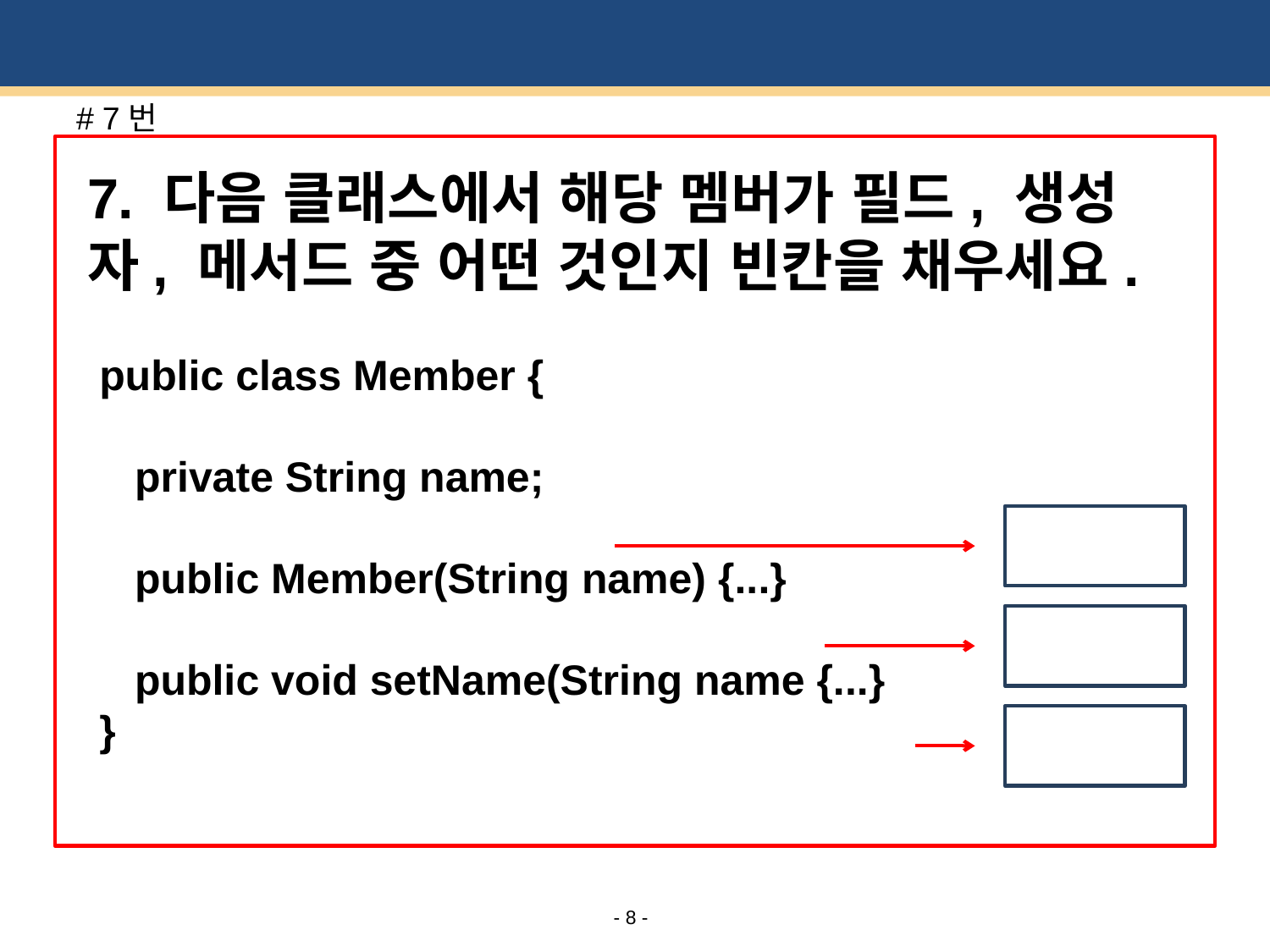

# # 7번

7. 다음 클래스에서 해당 멤버가 필드, 생성자, 메서드 중 어떤 것인지 빈칸을 채우세요.

 public class Member {

    private String name;

    public Member(String name) {...}

    public void setName(String name {...}
 }